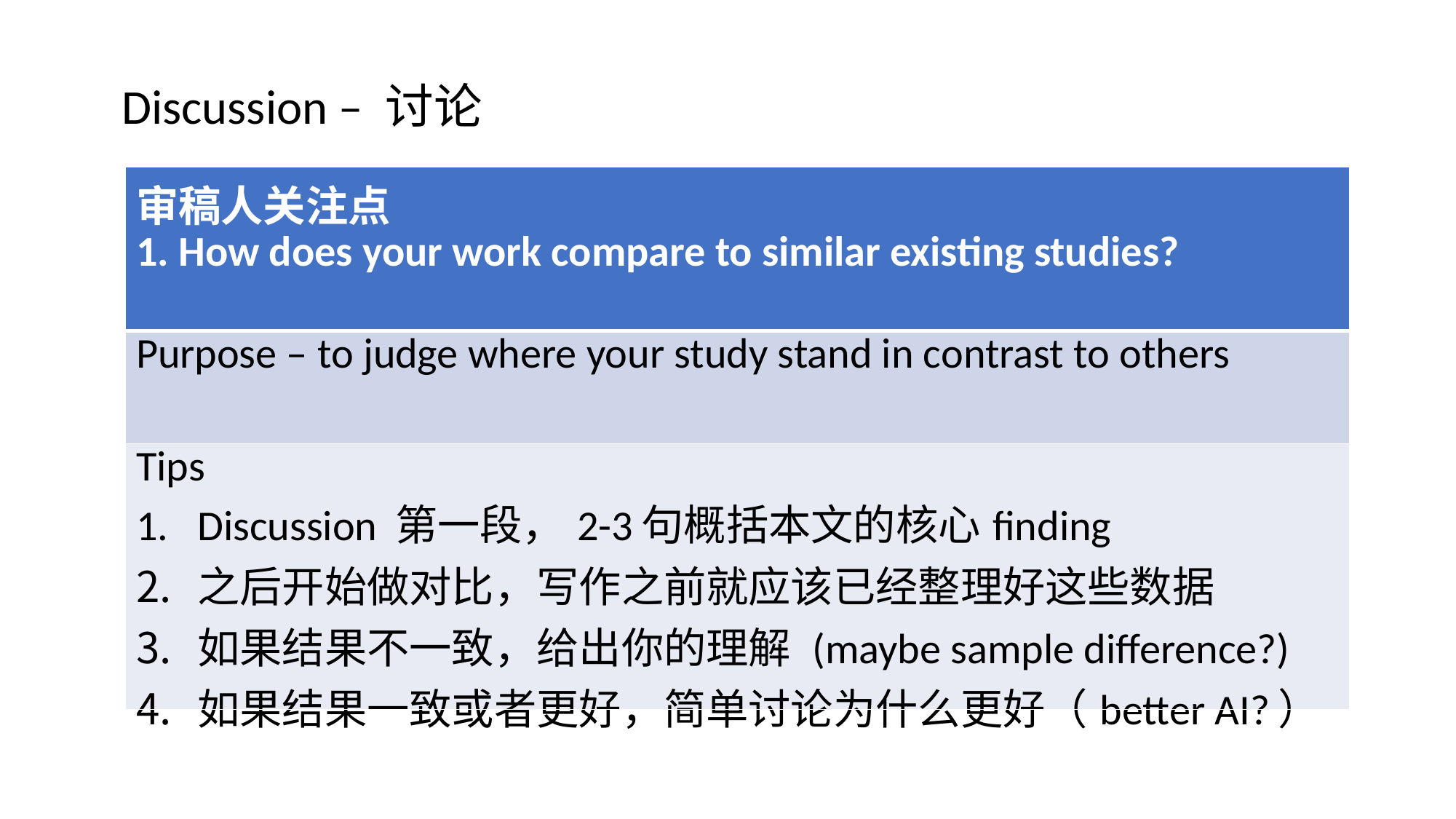

Discussion – 讨论
| 审稿人关注点 1. How does your work compare to similar existing studies? |
| --- |
| Purpose – to judge where your study stand in contrast to others |
| Tips Discussion 第一段，2-3句概括本文的核心finding 之后开始做对比，写作之前就应该已经整理好这些数据 如果结果不一致，给出你的理解 (maybe sample difference?) 如果结果一致或者更好，简单讨论为什么更好（better AI?） |